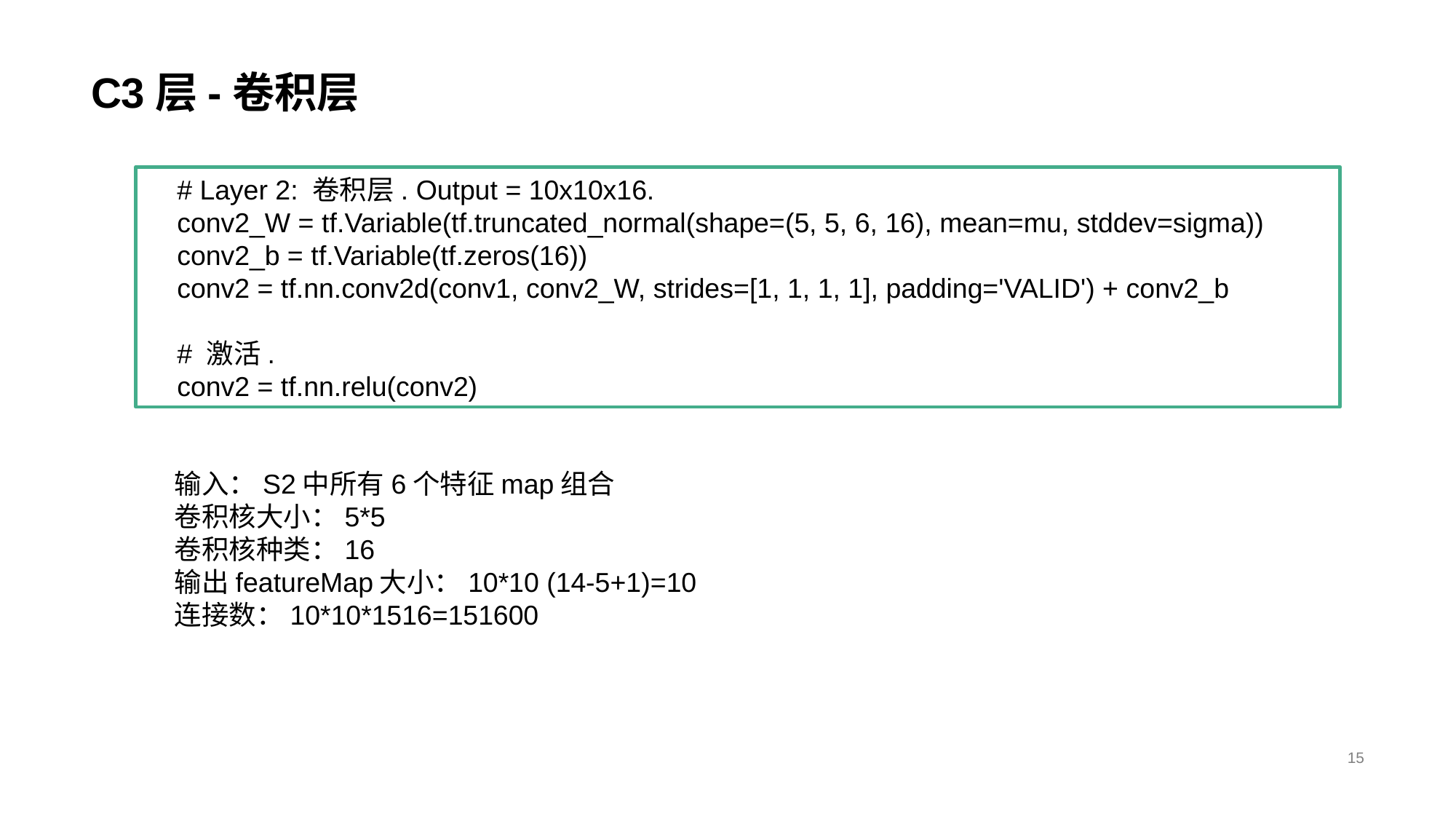

# C3层-卷积层
    # Layer 2: 卷积层. Output = 10x10x16.
    conv2_W = tf.Variable(tf.truncated_normal(shape=(5, 5, 6, 16), mean=mu, stddev=sigma))
    conv2_b = tf.Variable(tf.zeros(16))
    conv2 = tf.nn.conv2d(conv1, conv2_W, strides=[1, 1, 1, 1], padding='VALID') + conv2_b

    # 激活.
    conv2 = tf.nn.relu(conv2)
输入：S2中所有6个特征map组合
卷积核大小：5*5
卷积核种类：16
输出featureMap大小：10*10 (14-5+1)=10
连接数：10*10*1516=151600
15